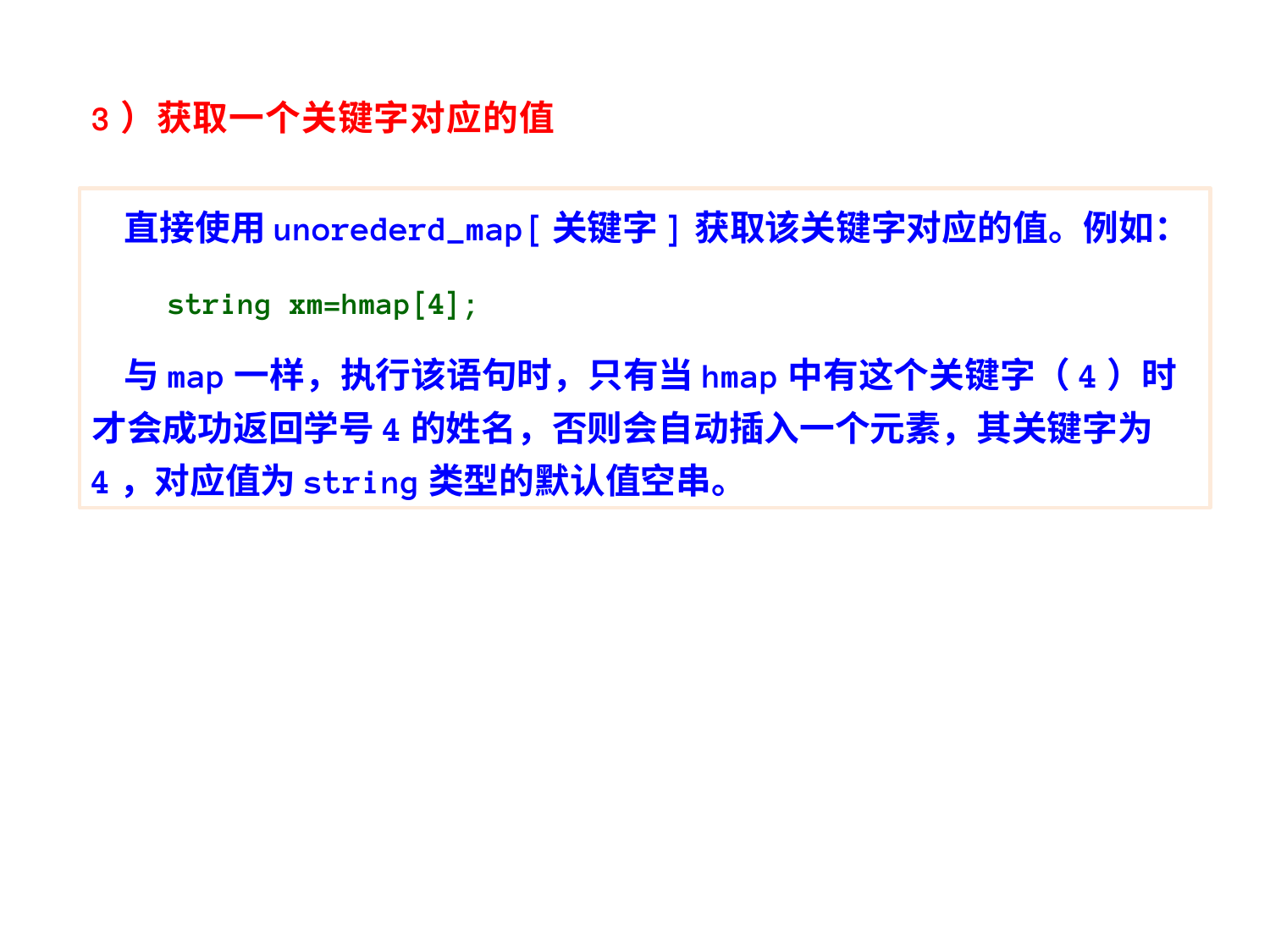

3）获取一个关键字对应的值
   直接使用unorederd_map[关键字]获取该关键字对应的值。例如：
    string xm=hmap[4];
   与map一样，执行该语句时，只有当hmap中有这个关键字（4）时才会成功返回学号4的姓名，否则会自动插入一个元素，其关键字为4，对应值为string类型的默认值空串。